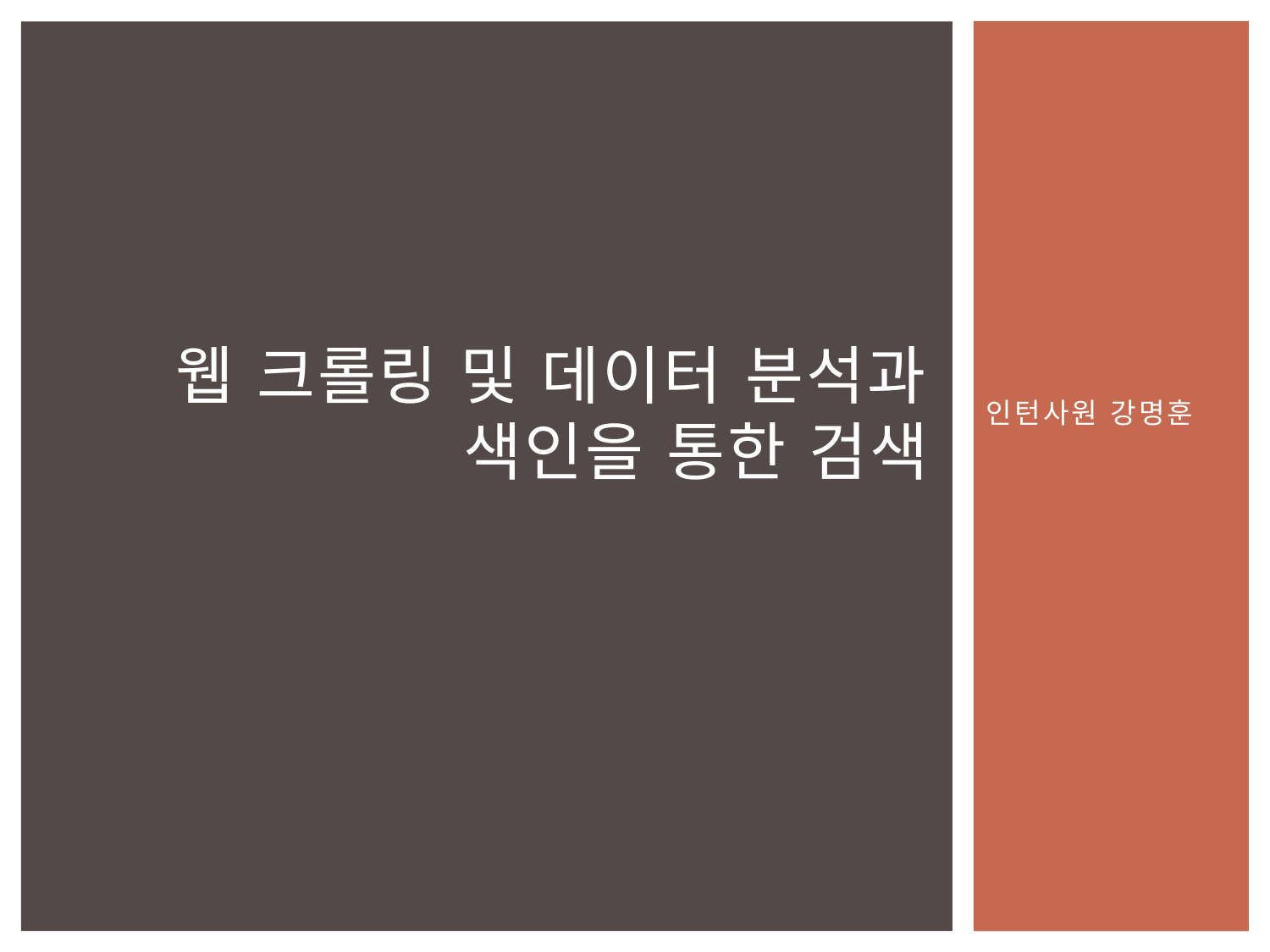

# 웹 크롤링 및 데이터 분석과 색인을 통한 검색
인턴사원 강명훈